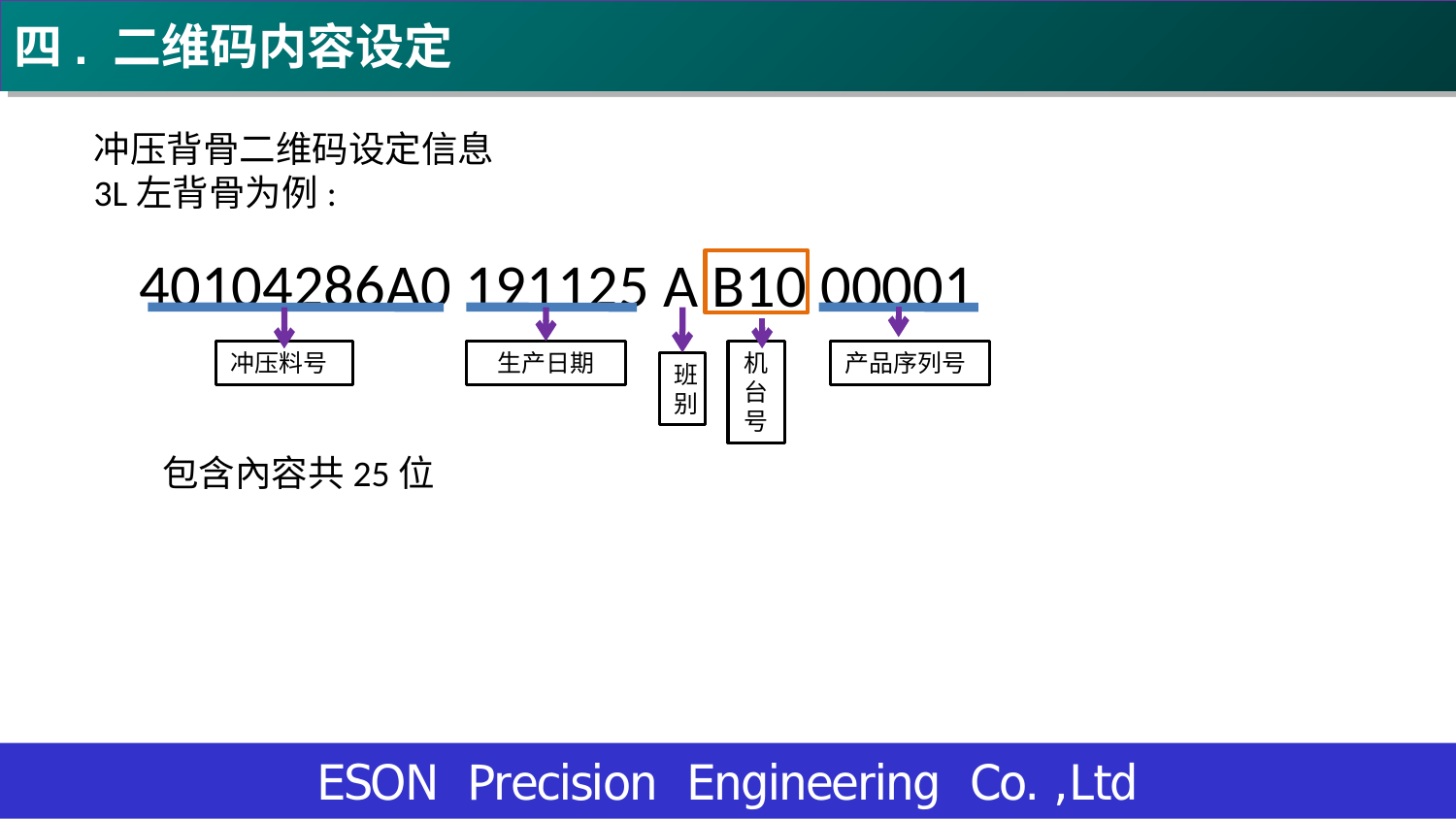

四. 二维码内容设定
冲压背骨二维码设定信息
3L左背骨为例:
40104286A0 191125 A B10 00001

生产日期
机台号
产品序列号
冲压料号
班别
包含內容共25位
ESON  Precision  Engineering  Co. ,Ltd